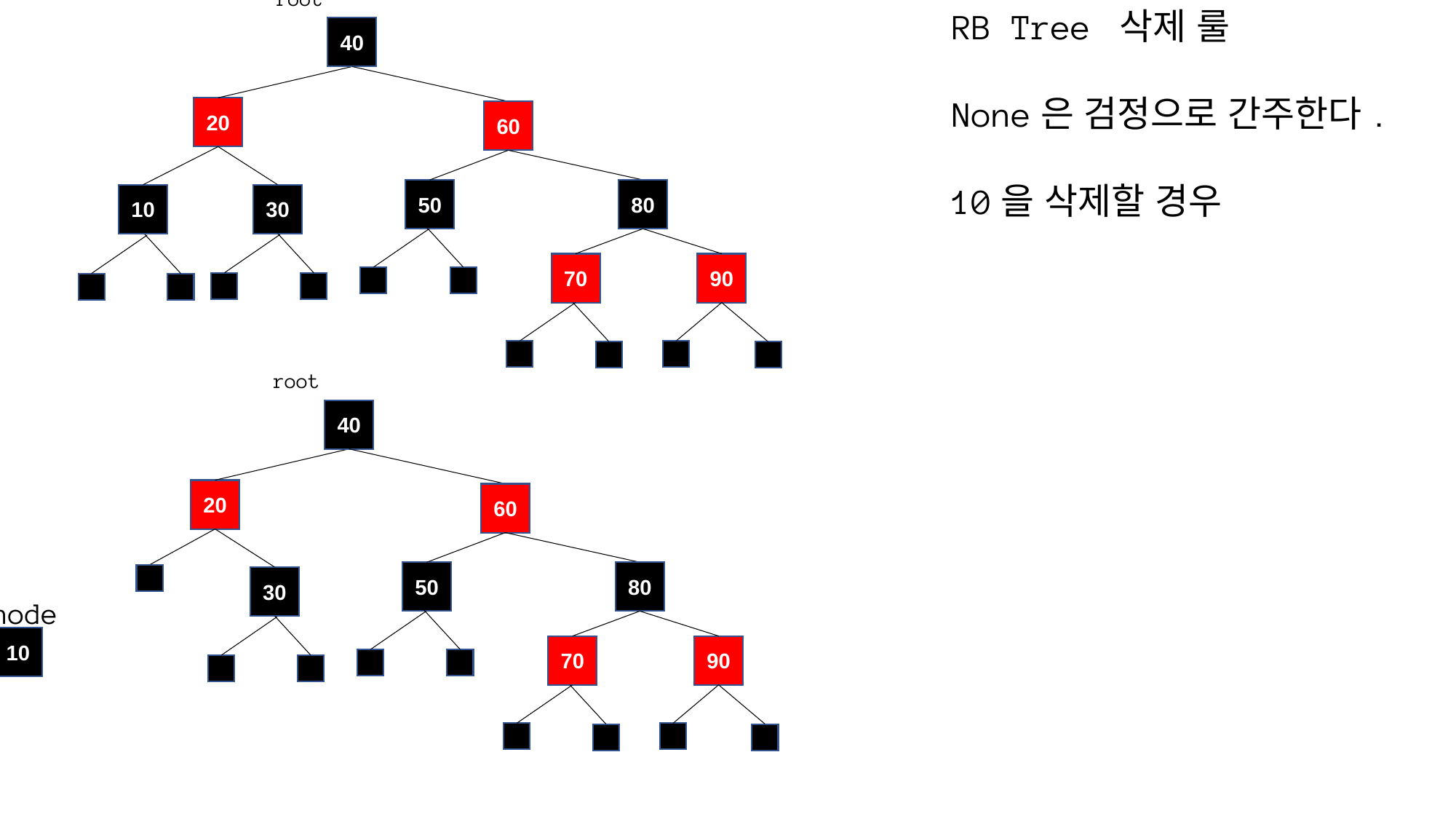

root
RB Tree 삭제 룰

None은 검정으로 간주한다.

10을 삭제할 경우
40
20
60
50
80
10
30
70
90

root
40
20
60
50
80

30
node
10
70
90